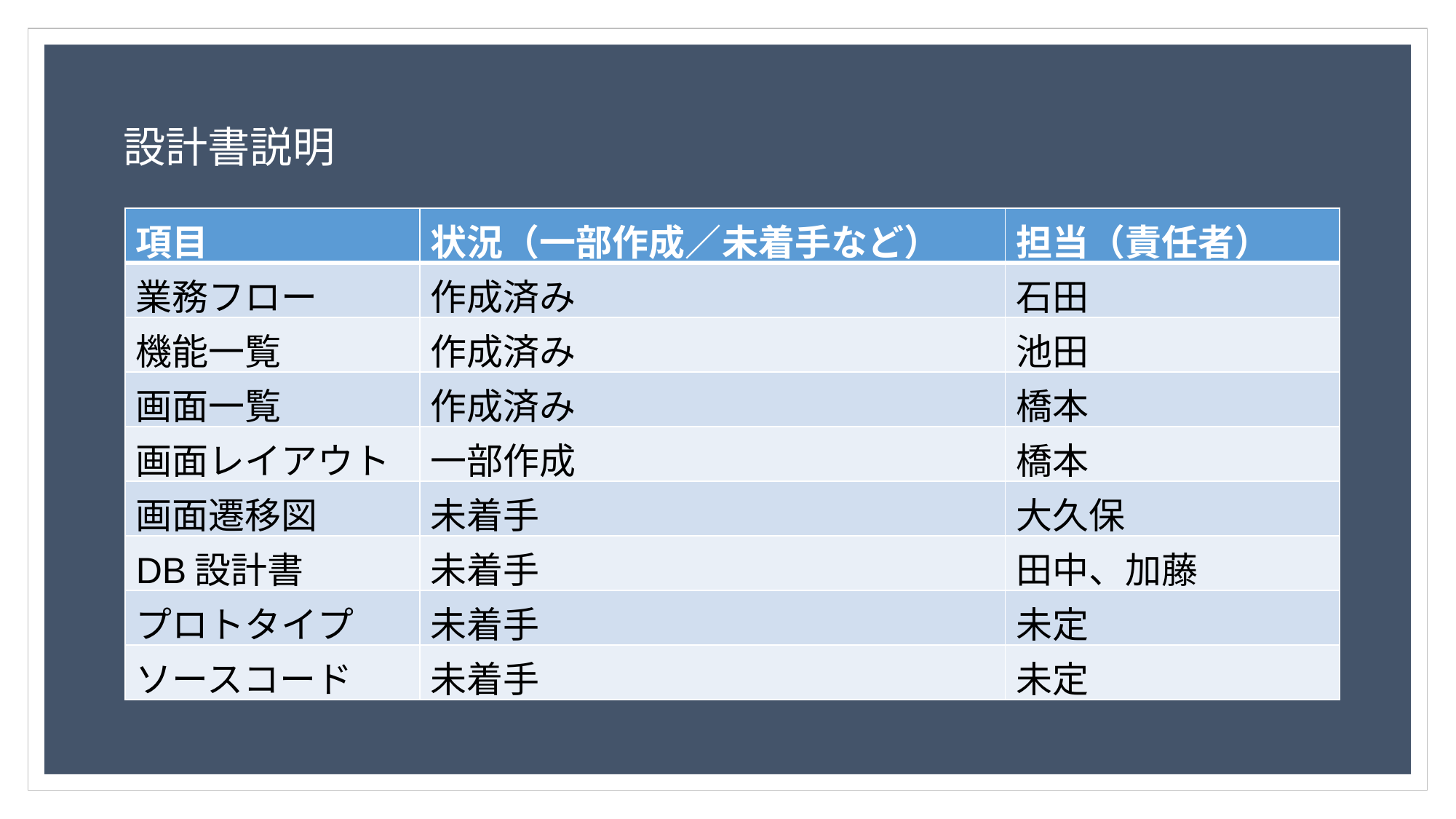

設計書説明
| 項目 | 状況（一部作成／未着手など） | 担当（責任者） |
| --- | --- | --- |
| 業務フロー | 作成済み | 石田 |
| 機能一覧 | 作成済み | 池田 |
| 画面一覧 | 作成済み | 橋本 |
| 画面レイアウト | 一部作成 | 橋本 |
| 画面遷移図 | 未着手 | 大久保 |
| DB設計書 | 未着手 | 田中、加藤 |
| プロトタイプ | 未着手 | 未定 |
| ソースコード | 未着手 | 未定 |